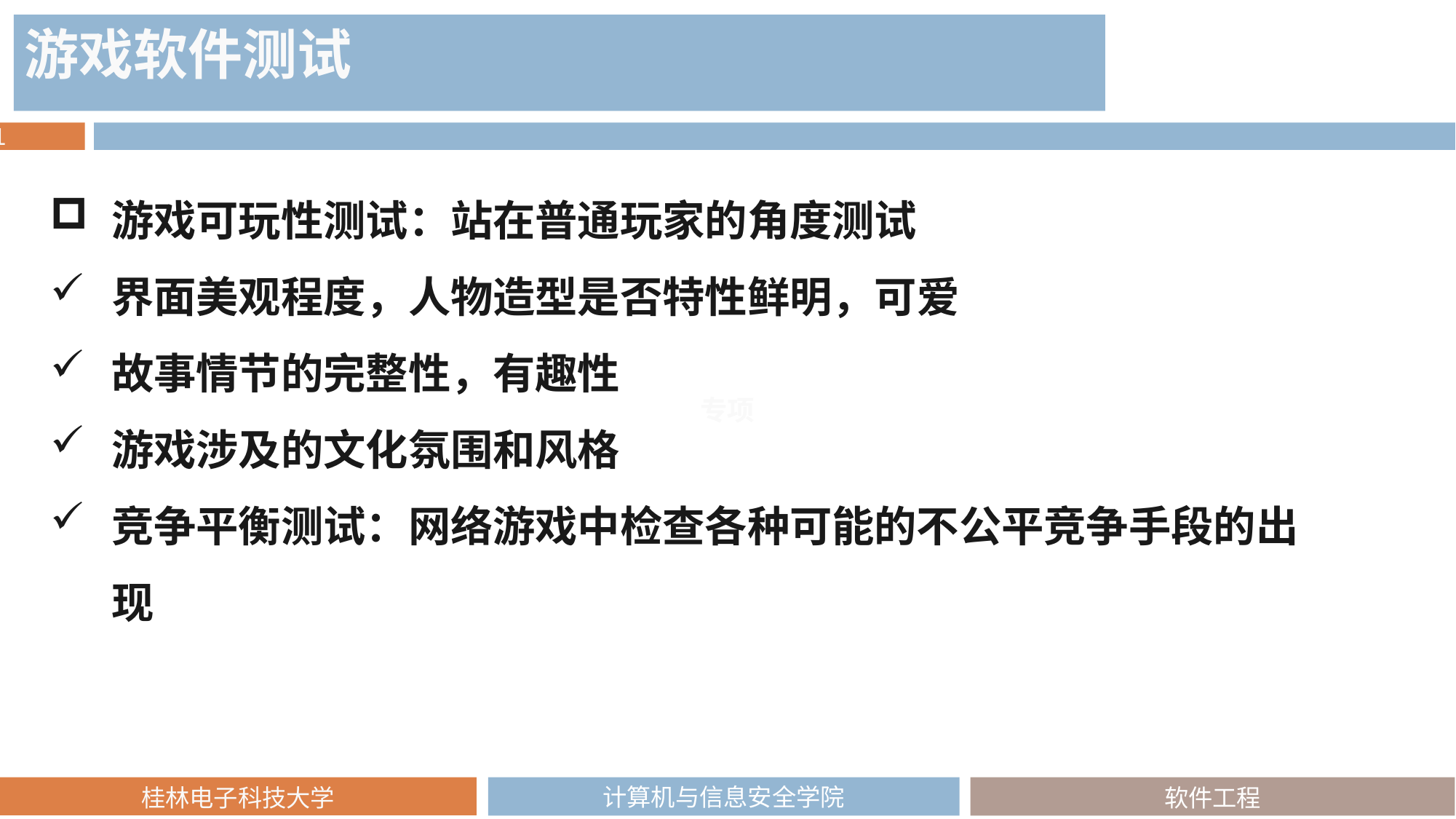

游戏软件测试

游戏可玩性测试：站在普通玩家的角度测试
界面美观程度，人物造型是否特性鲜明，可爱
故事情节的完整性，有趣性
游戏涉及的文化氛围和风格
竞争平衡测试：网络游戏中检查各种可能的不公平竞争手段的出现
专项